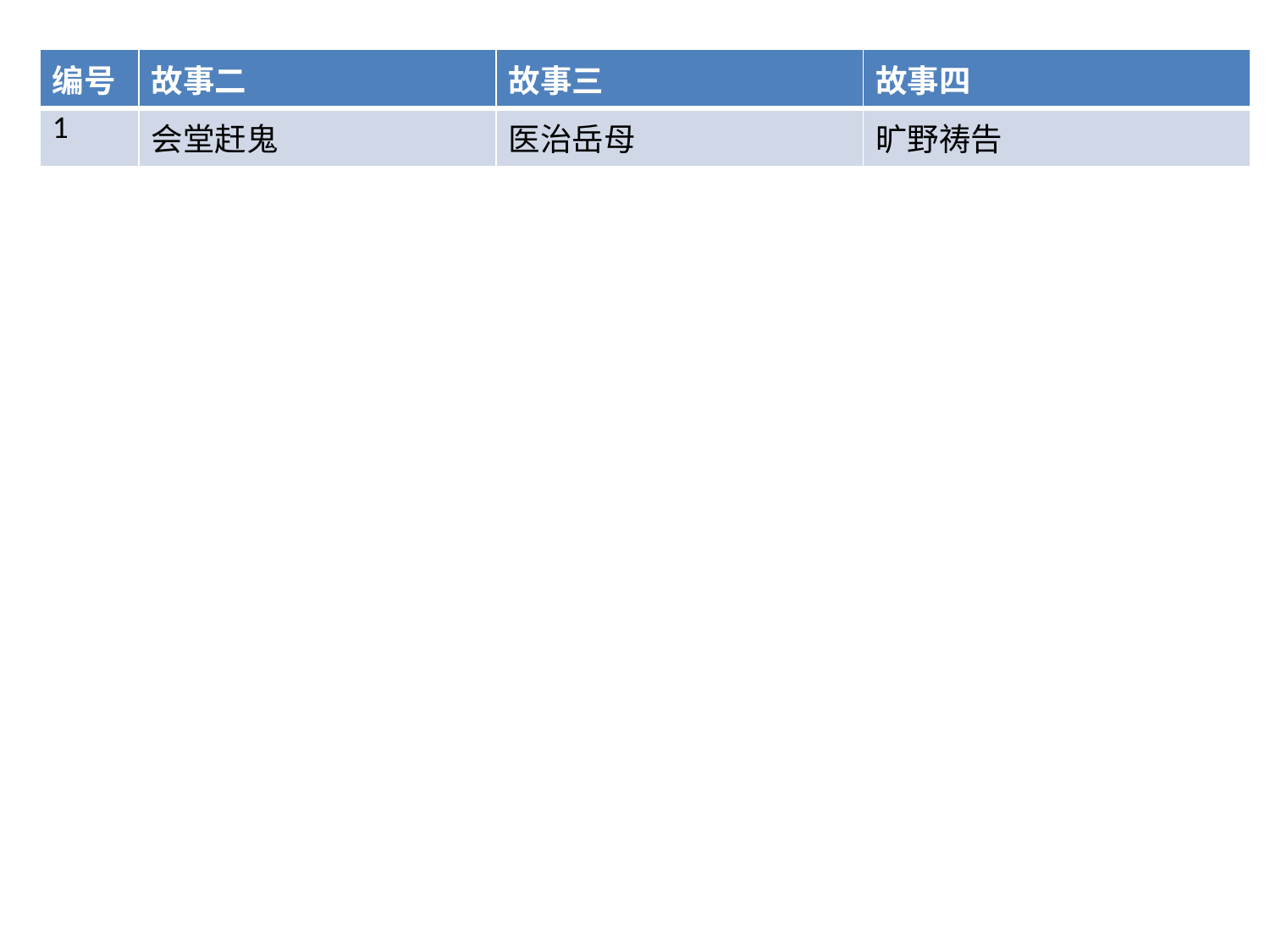

| 编号 | 故事二 | 故事三 | 故事四 |
| --- | --- | --- | --- |
| 1 | 会堂赶鬼 | 医治岳母 | 旷野祷告 |